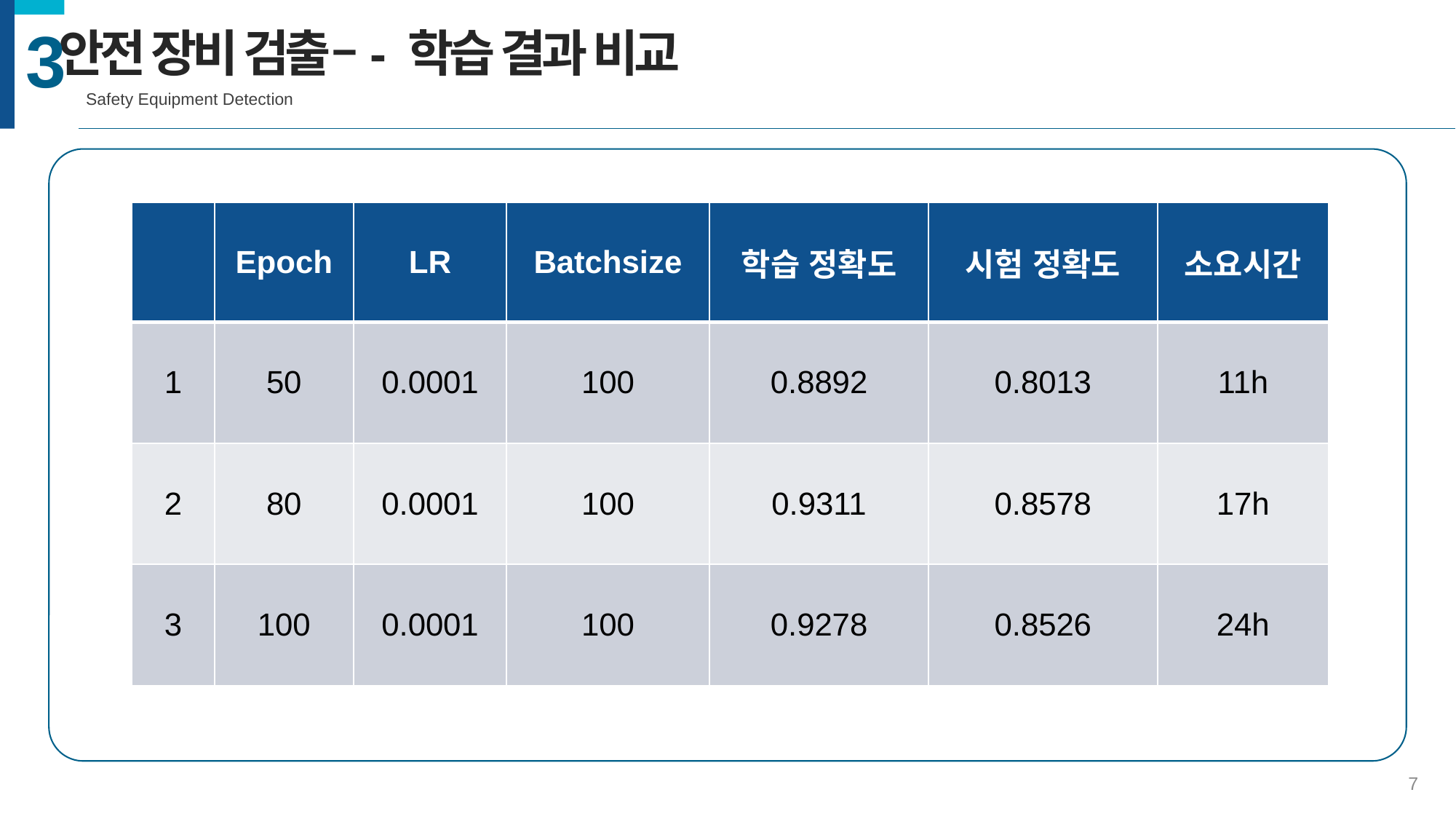

안전 장비 검출–- 학습 결과 비교
Safety Equipment Detection
3

|  | Epoch | LR | Batchsize | 학습 정확도 | 시험 정확도 | 소요시간 |
| --- | --- | --- | --- | --- | --- | --- |
| 1 | 50 | 0.0001 | 100 | 0.8892 | 0.8013 | 11h |
| 2 | 80 | 0.0001 | 100 | 0.9311 | 0.8578 | 17h |
| 3 | 100 | 0.0001 | 100 | 0.9278 | 0.8526 | 24h |
7